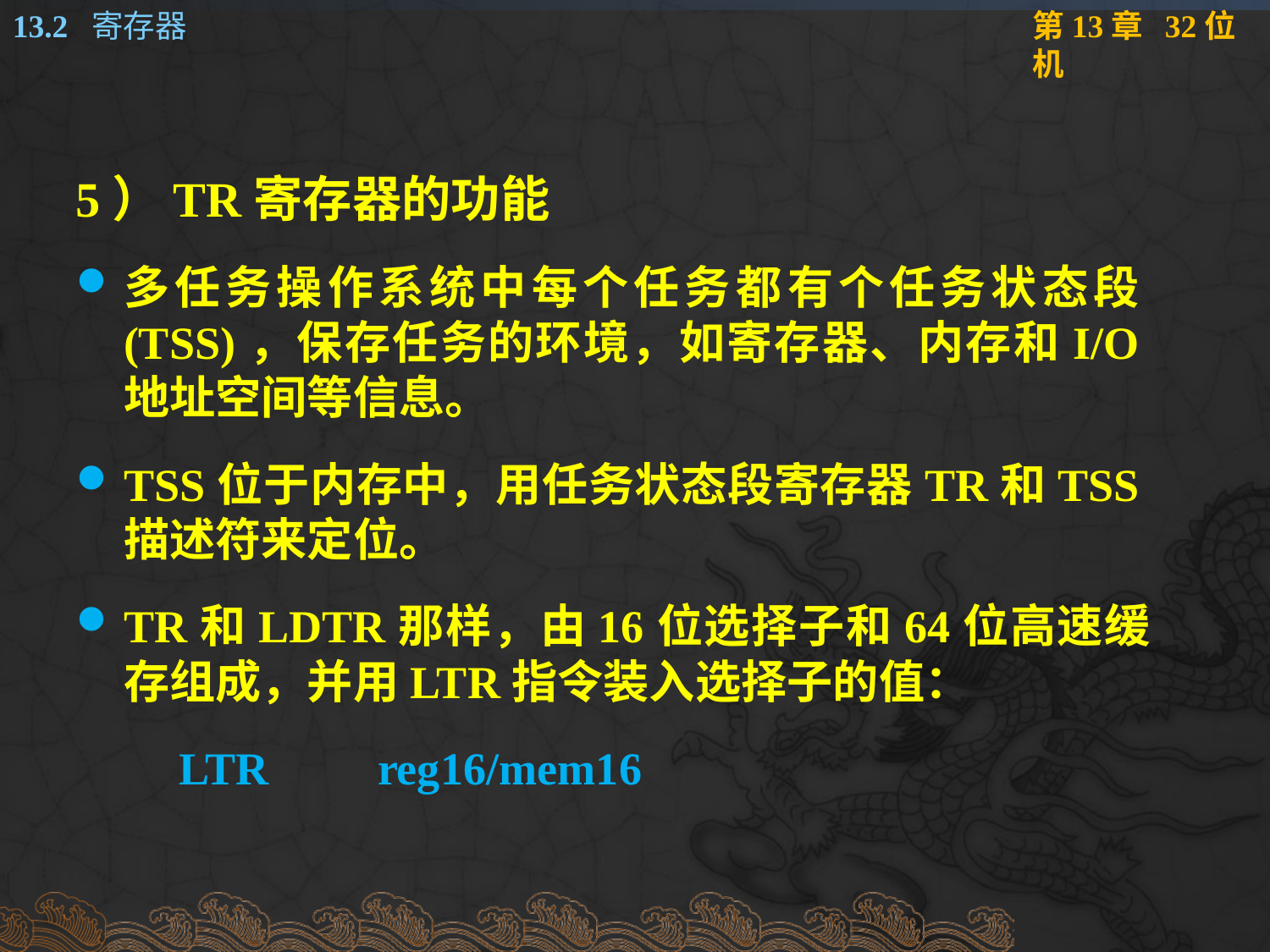

5）TR寄存器的功能
多任务操作系统中每个任务都有个任务状态段(TSS)，保存任务的环境，如寄存器、内存和I/O地址空间等信息。
TSS位于内存中，用任务状态段寄存器TR和TSS描述符来定位。
TR和LDTR那样，由16位选择子和64位高速缓存组成，并用LTR指令装入选择子的值：
         LTR 	reg16/mem16